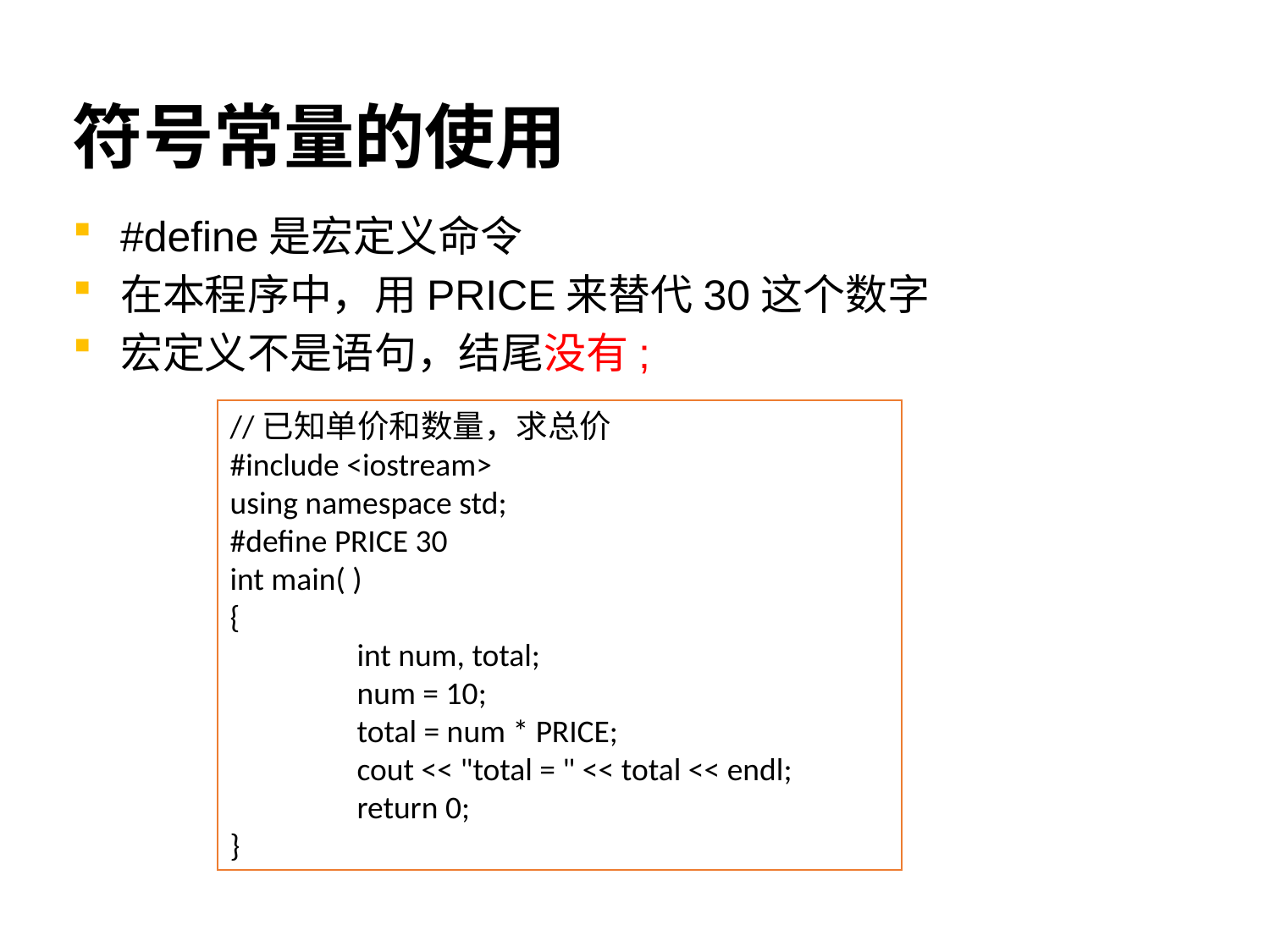

# 符号常量的使用
#define是宏定义命令
在本程序中，用PRICE来替代30这个数字
宏定义不是语句，结尾没有;

//已知单价和数量，求总价
#include <iostream>
using namespace std;
#define PRICE 30
int main( )
{
	int num, total;
	num = 10;
	total = num * PRICE;
	cout << "total = " << total << endl;
	return 0;
}